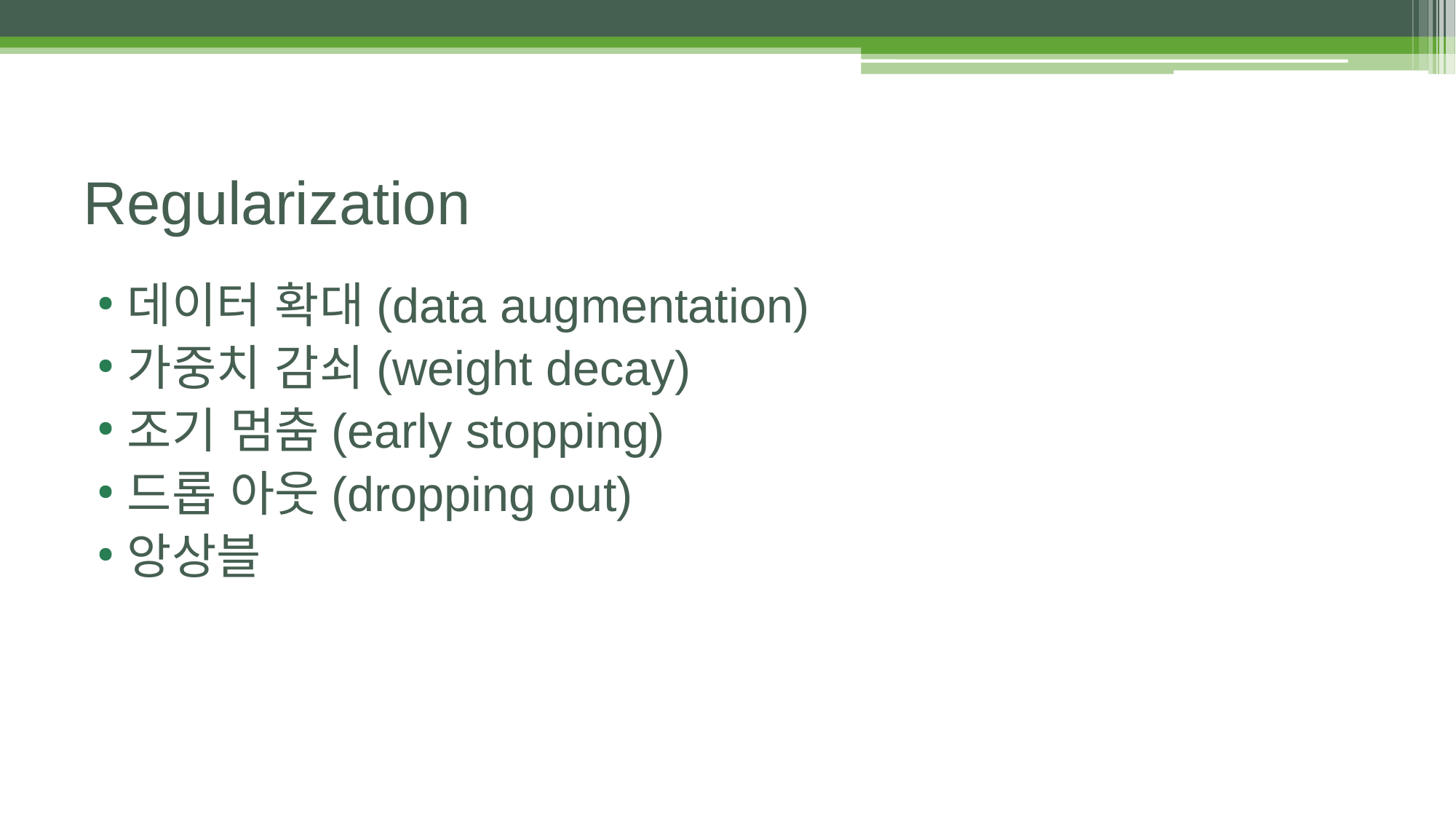

# Regularization
데이터 확대(data augmentation)
가중치 감쇠(weight decay)
조기 멈춤(early stopping)
드롭 아웃(dropping out)
앙상블